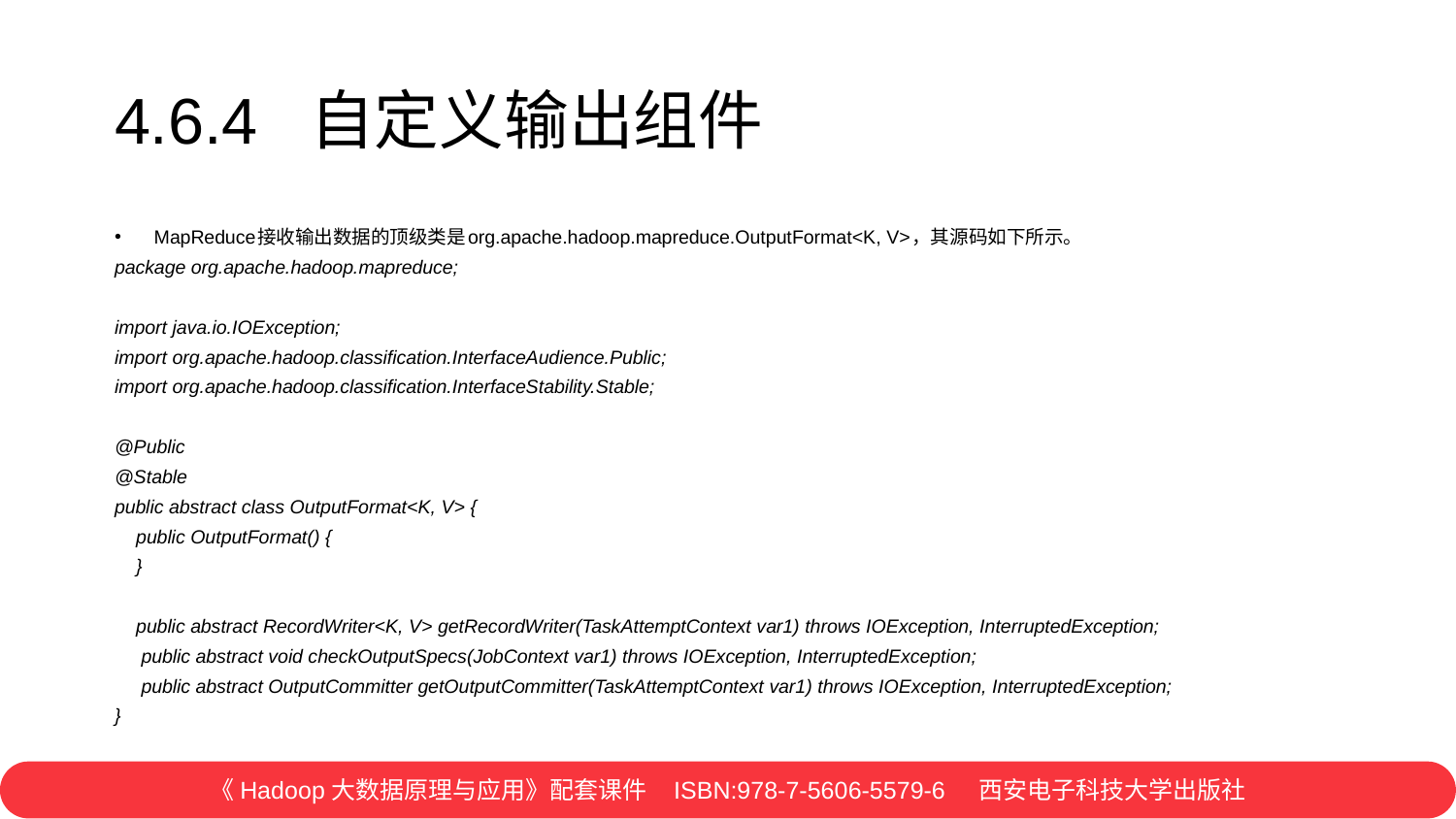

# 4.6.4  自定义输出组件
MapReduce接收输出数据的顶级类是org.apache.hadoop.mapreduce.OutputFormat<K, V>，其源码如下所示。
package org.apache.hadoop.mapreduce;

import java.io.IOException;
import org.apache.hadoop.classification.InterfaceAudience.Public;
import org.apache.hadoop.classification.InterfaceStability.Stable;

@Public
@Stable
public abstract class OutputFormat<K, V> {
    public OutputFormat() {
    }

    public abstract RecordWriter<K, V> getRecordWriter(TaskAttemptContext var1) throws IOException, InterruptedException;
     public abstract void checkOutputSpecs(JobContext var1) throws IOException, InterruptedException;
     public abstract OutputCommitter getOutputCommitter(TaskAttemptContext var1) throws IOException, InterruptedException;
}